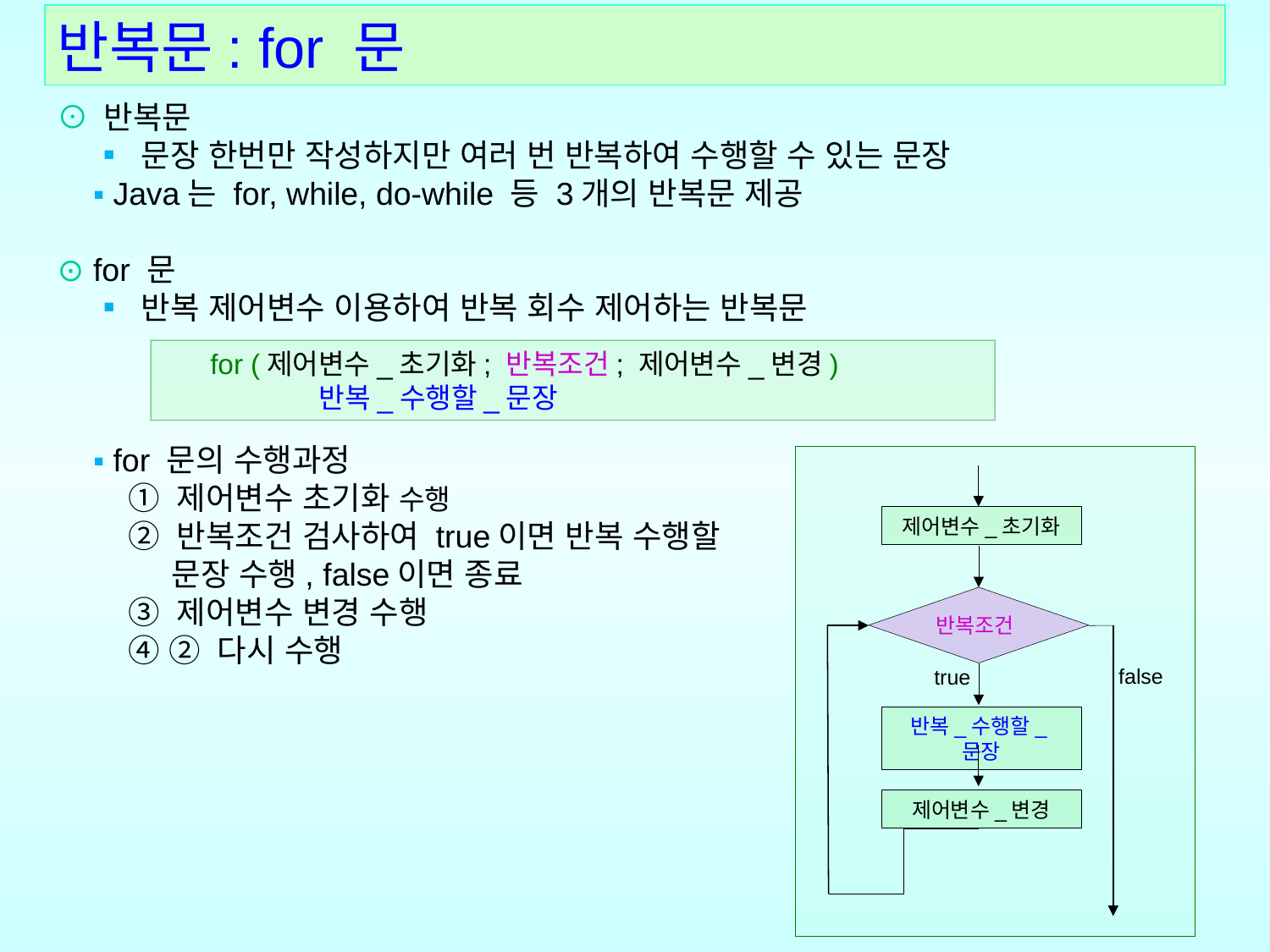

반복문: for 문
⊙ 반복문
    ▪ 문장 한번만 작성하지만 여러 번 반복하여 수행할 수 있는 문장
    ▪ Java는 for, while, do-while 등 3개의 반복문 제공

⊙ for 문
    ▪ 반복 제어변수 이용하여 반복 회수 제어하는 반복문

    ▪ for 문의 수행과정
        ① 제어변수 초기화 수행
        ② 반복조건 검사하여 true이면 반복 수행할
            문장 수행, false이면 종료
        ③ 제어변수 변경 수행
        ④ ② 다시 수행
      for (제어변수_초기화; 반복조건; 제어변수_변경)
                   반복_수행할_문장

제어변수_초기화
반복조건
false
true
반복_수행할_문장
제어변수_변경